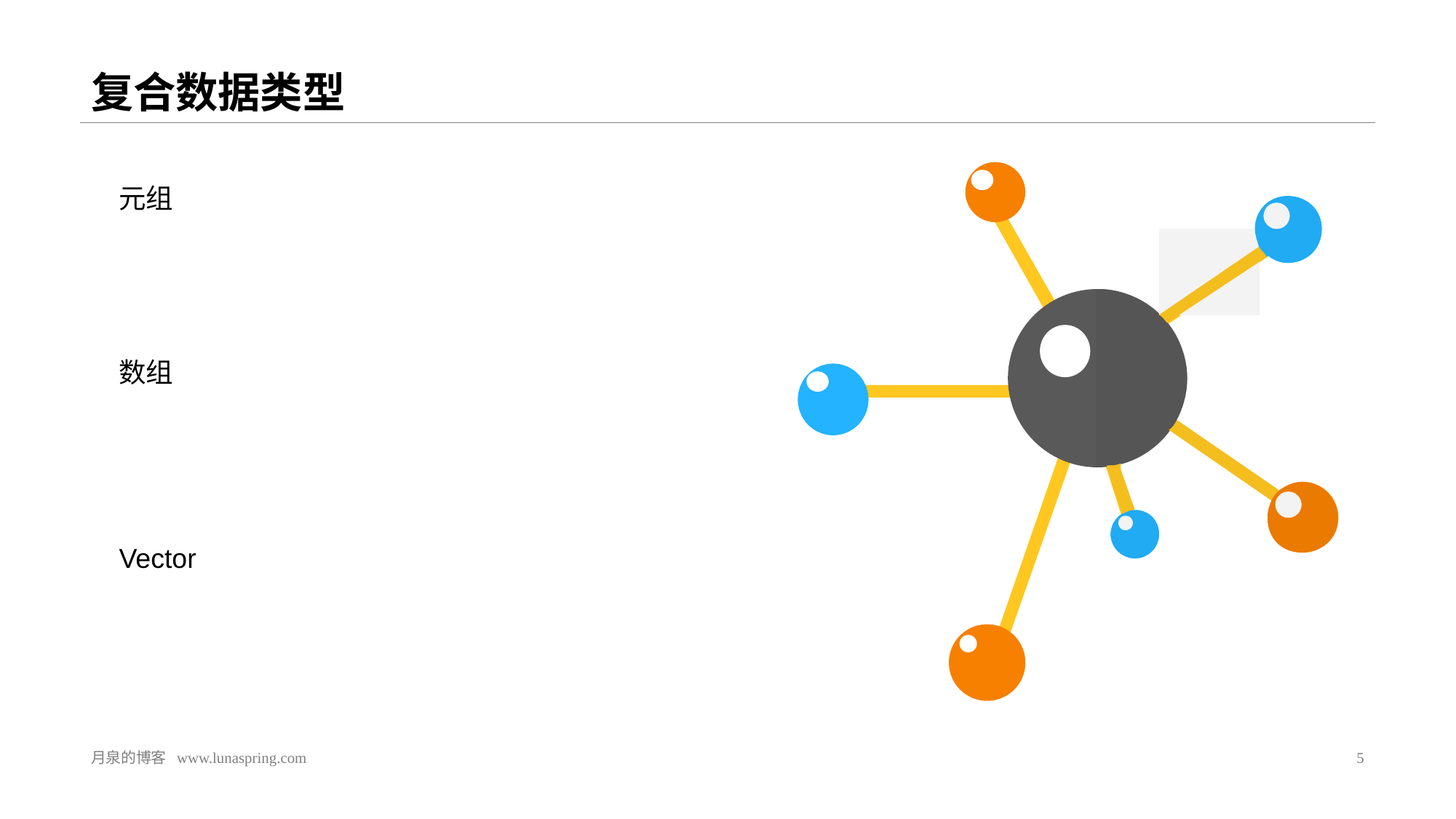

# 复合数据类型

元组
数组
Vector
月泉的博客  www.lunaspring.com
5